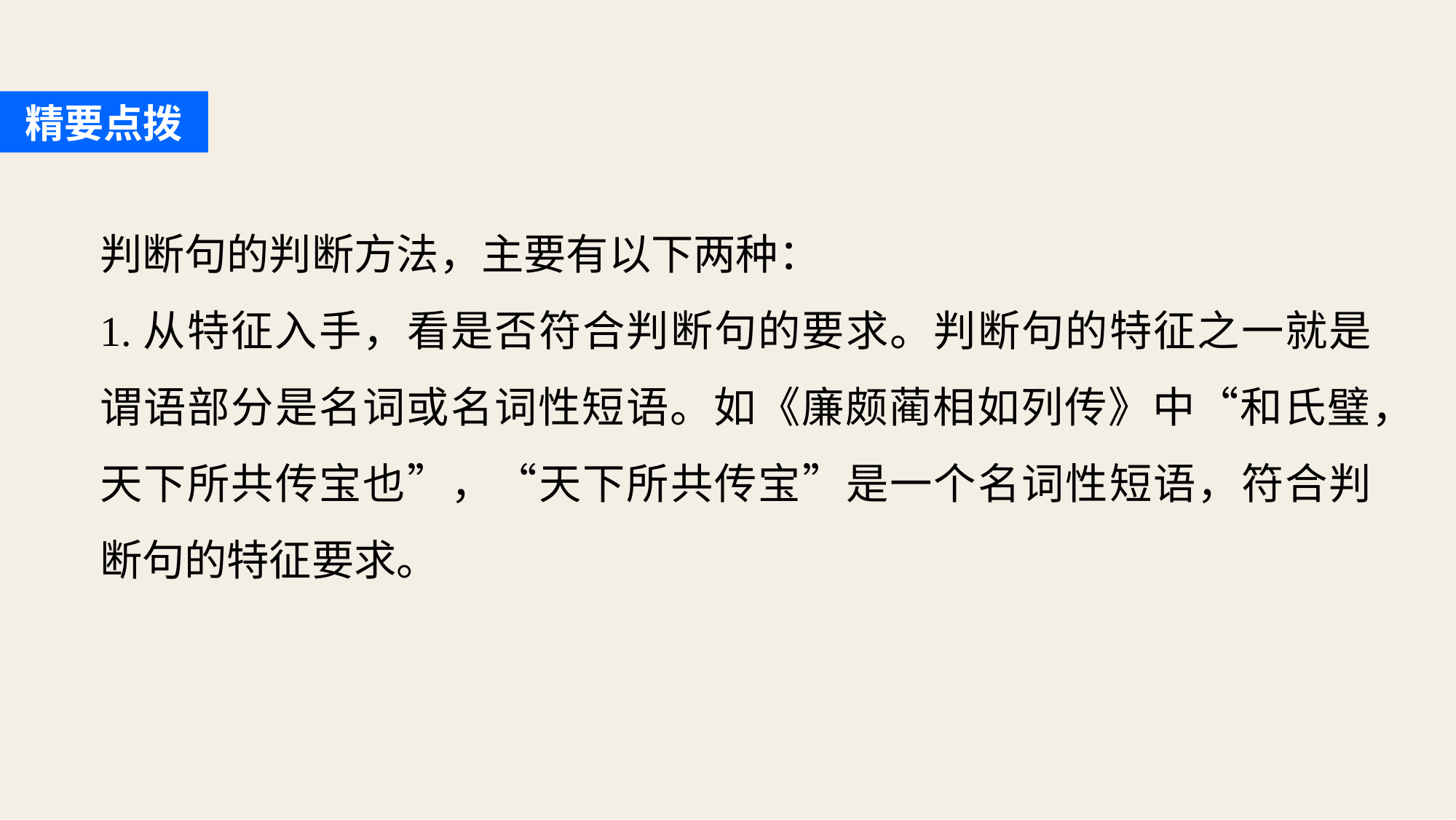

精要点拨
判断句的判断方法，主要有以下两种：
1.从特征入手，看是否符合判断句的要求。判断句的特征之一就是谓语部分是名词或名词性短语。如《廉颇蔺相如列传》中“和氏璧，天下所共传宝也”，“天下所共传宝”是一个名词性短语，符合判断句的特征要求。